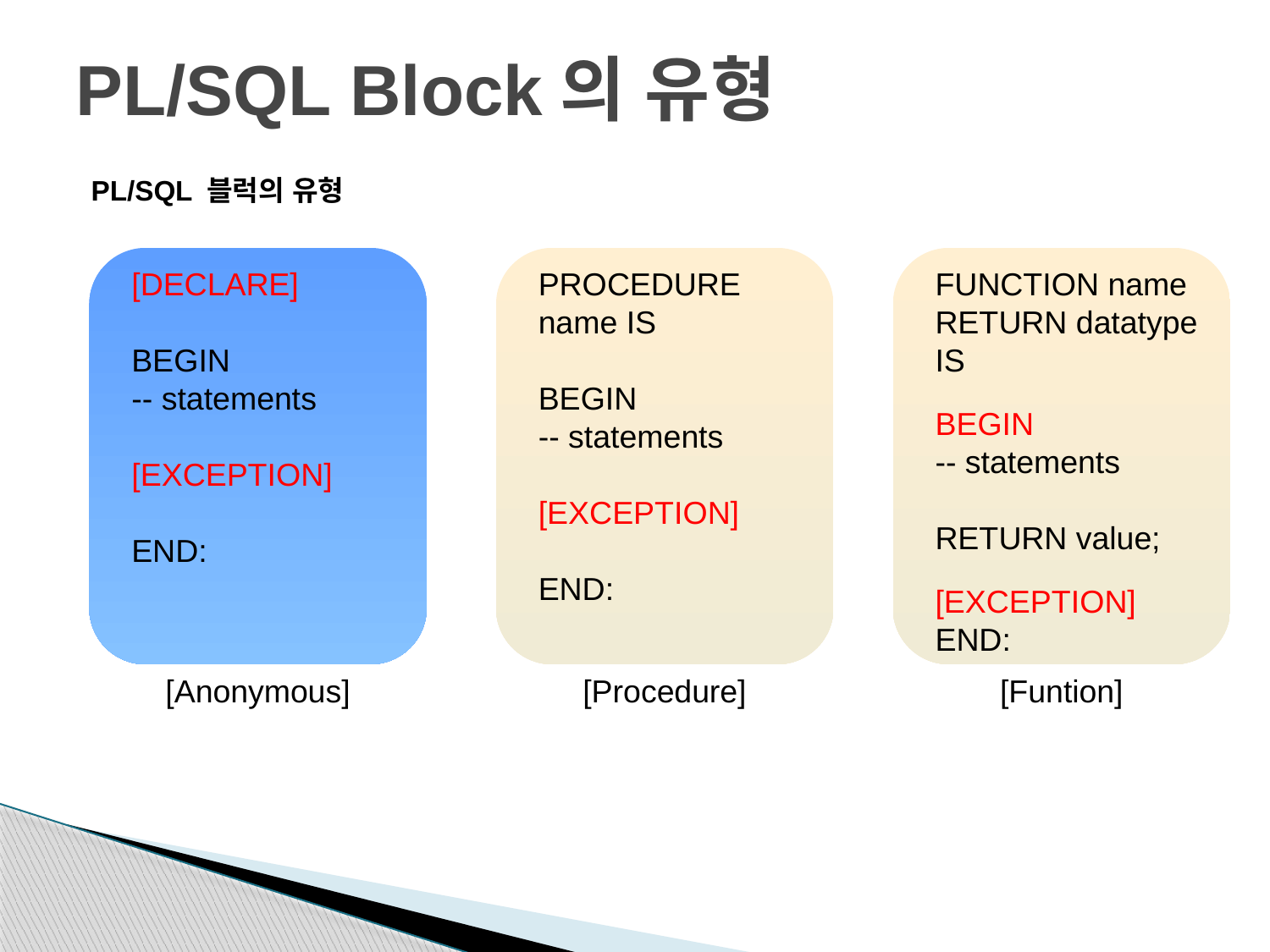

# PL/SQL Block의 유형
PL/SQL 블럭의 유형

[DECLARE]

BEGIN
-- statements

[EXCEPTION]

END:
PROCEDURE name IS

BEGIN
-- statements

[EXCEPTION]

END:
FUNCTION name
RETURN datatype
IS

BEGIN
-- statements

RETURN value;

[EXCEPTION]
END:
[Anonymous]
[Procedure]
[Funtion]